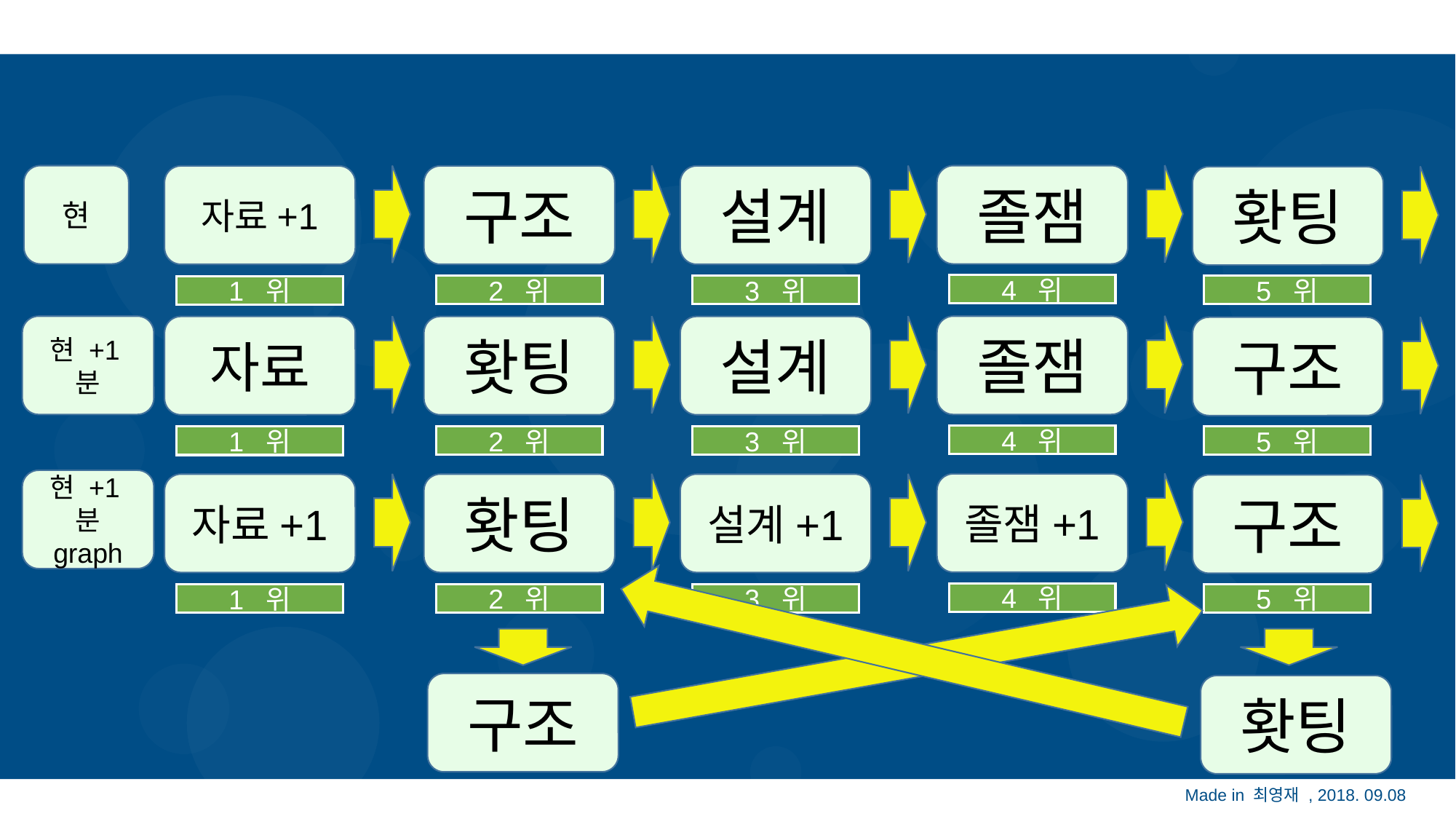

.
02. DETA SET

졸잼
자료+1
구조
설계

홧팅
4  위
3  위
5  위
2  위
1  위
현

졸잼
자료
홧팅
설계

구조
4  위
3  위
5  위
2  위
1  위
현 +1분
현 +1분
graph

졸잼+1
자료+1
홧팅
설계+1

구조
4  위
3  위
5  위
2  위
1  위

구조
홧팅
Made in 최영재 , 2018. 09.08